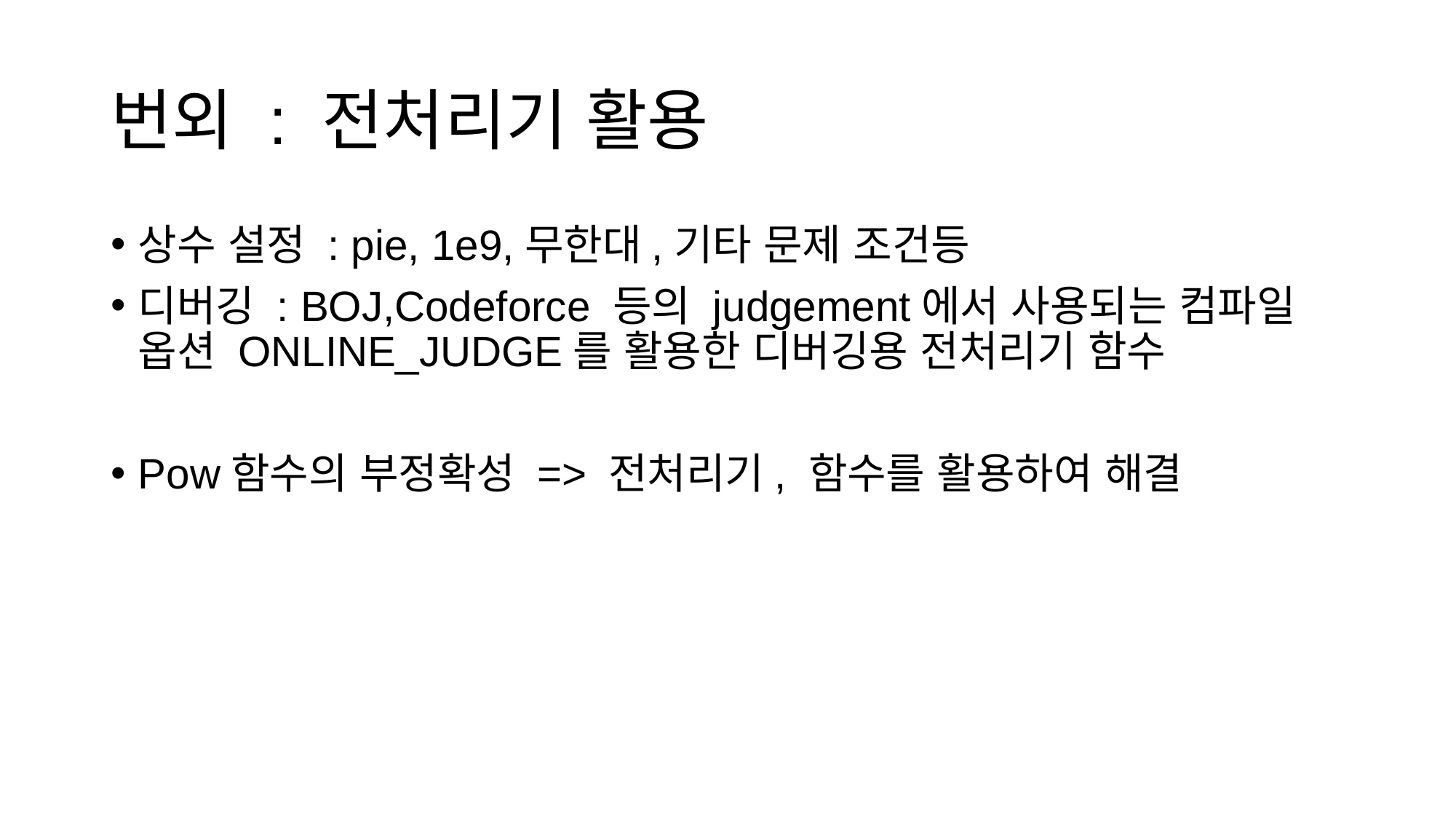

# 번외 : 전처리기 활용
상수 설정 : pie, 1e9,무한대,기타 문제 조건등
디버깅 : BOJ,Codeforce 등의 judgement에서 사용되는 컴파일 옵션 ONLINE_JUDGE를 활용한 디버깅용 전처리기 함수

Pow함수의 부정확성 => 전처리기, 함수를 활용하여 해결